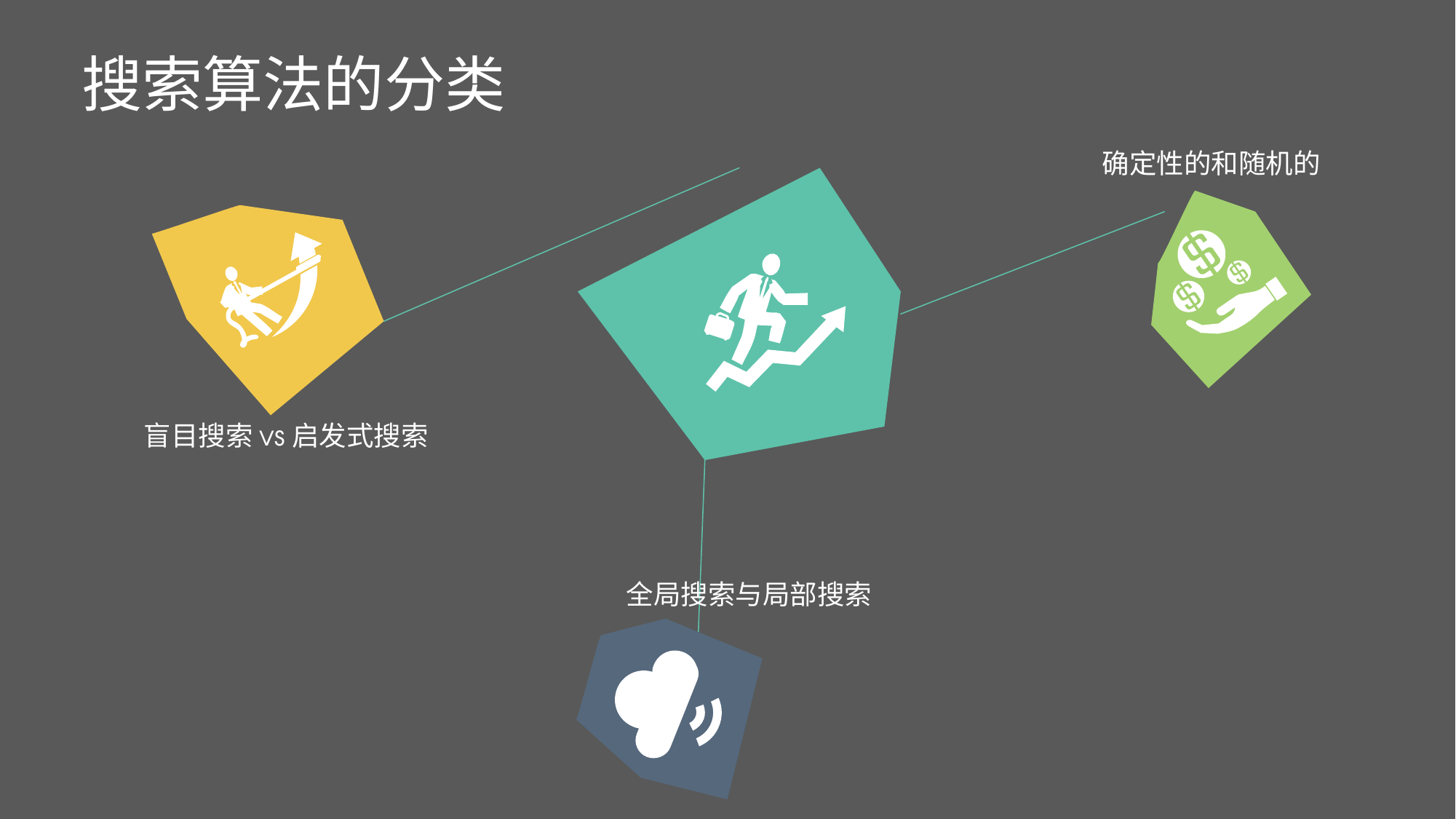

搜索算法的分类
确定性的和随机的

盲目搜索vs启发式搜索
全局搜索与局部搜索